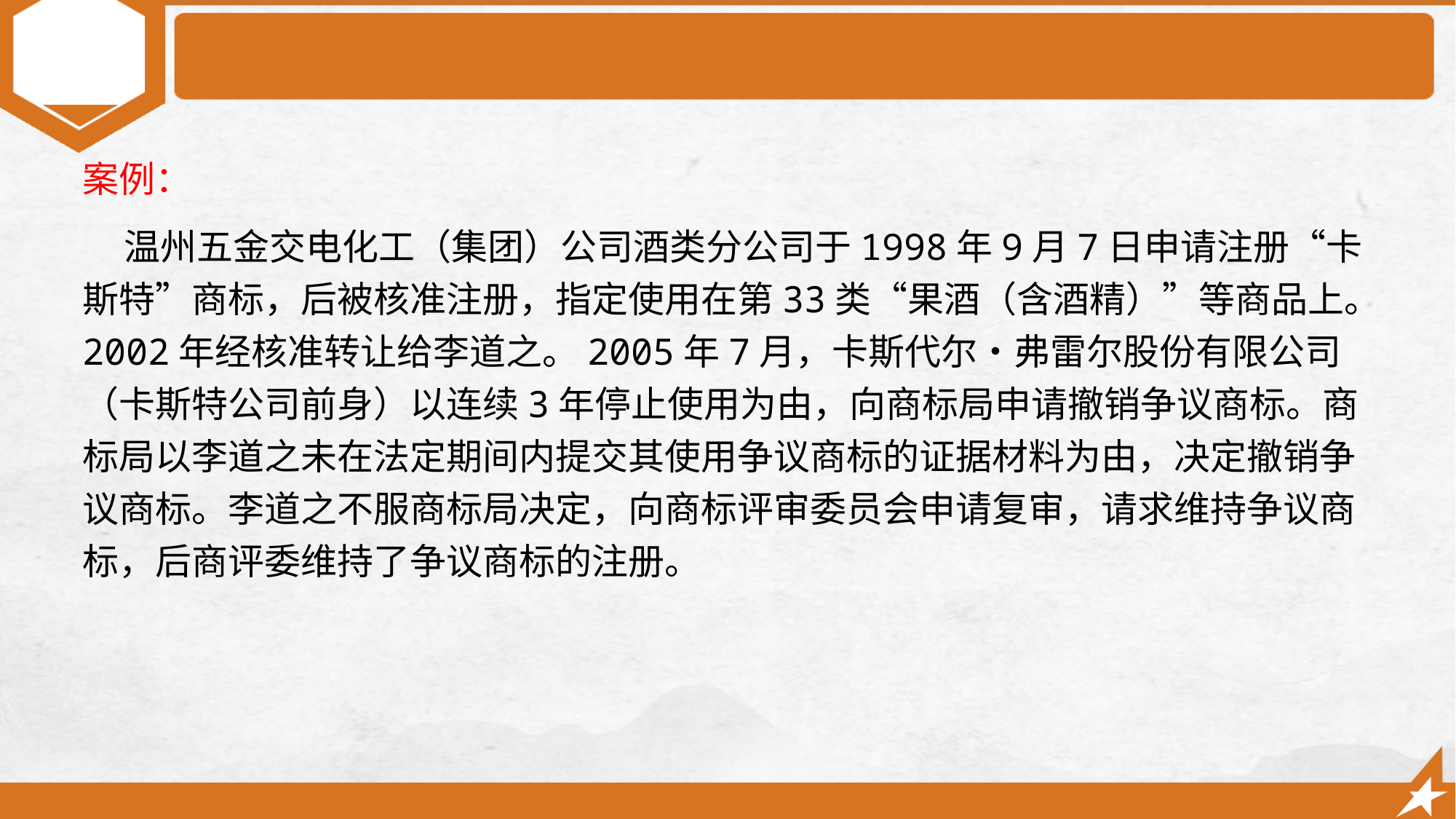

案例：
    温州五金交电化工（集团）公司酒类分公司于1998年9月7日申请注册“卡斯特”商标，后被核准注册，指定使用在第33类“果酒（含酒精）”等商品上。2002年经核准转让给李道之。2005年7月，卡斯代尔•弗雷尔股份有限公司（卡斯特公司前身）以连续3年停止使用为由，向商标局申请撤销争议商标。商标局以李道之未在法定期间内提交其使用争议商标的证据材料为由，决定撤销争议商标。李道之不服商标局决定，向商标评审委员会申请复审，请求维持争议商标，后商评委维持了争议商标的注册。